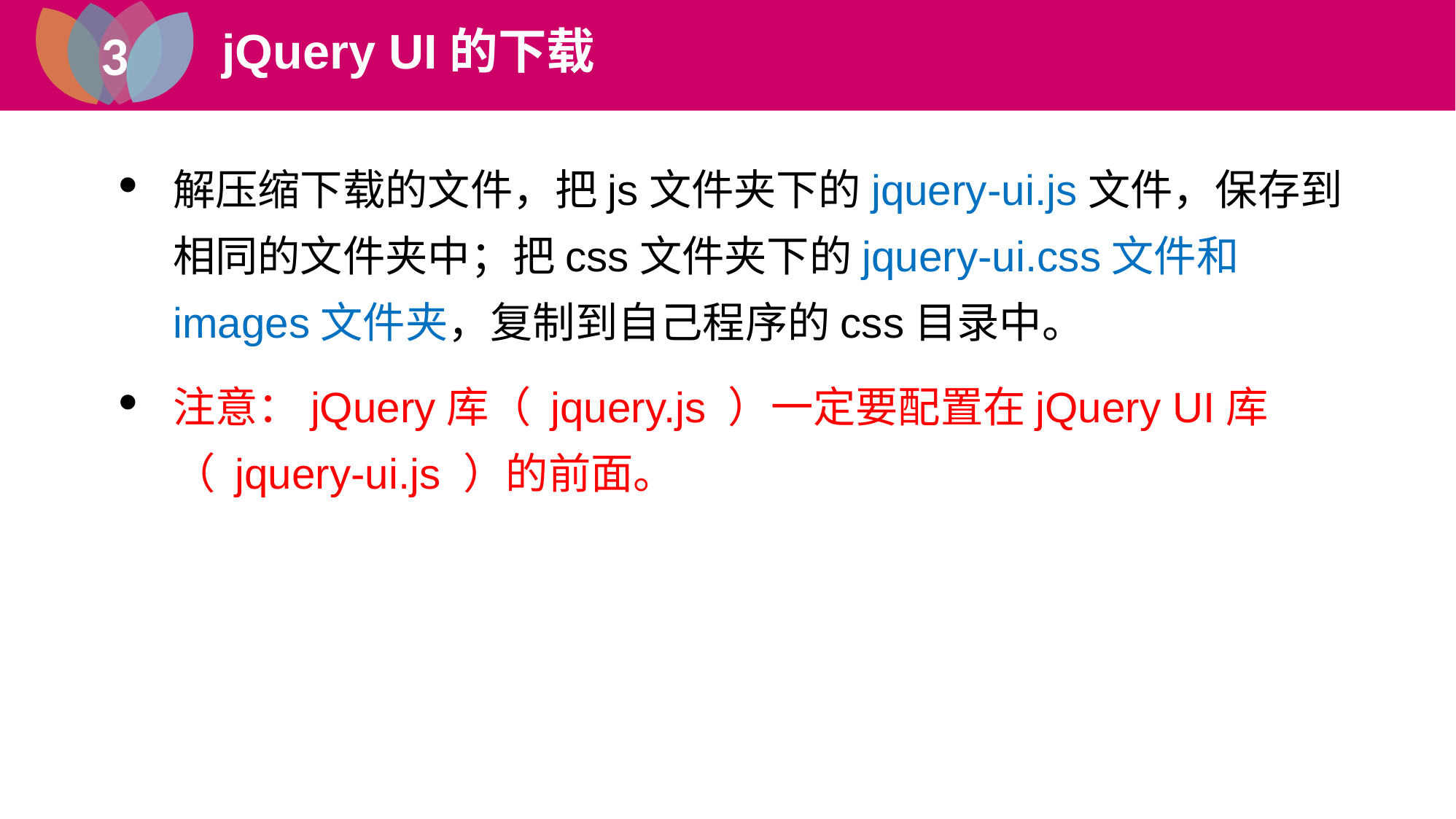

3
jQuery UI的下载
2
jQuery UI的下载和配置
解压缩下载的文件，把js文件夹下的jquery-ui.js文件，保存到相同的文件夹中；把css文件夹下的jquery-ui.css文件和images文件夹，复制到自己程序的css目录中。
注意：jQuery库（ jquery.js ）一定要配置在jQuery UI库（ jquery-ui.js ）的前面。